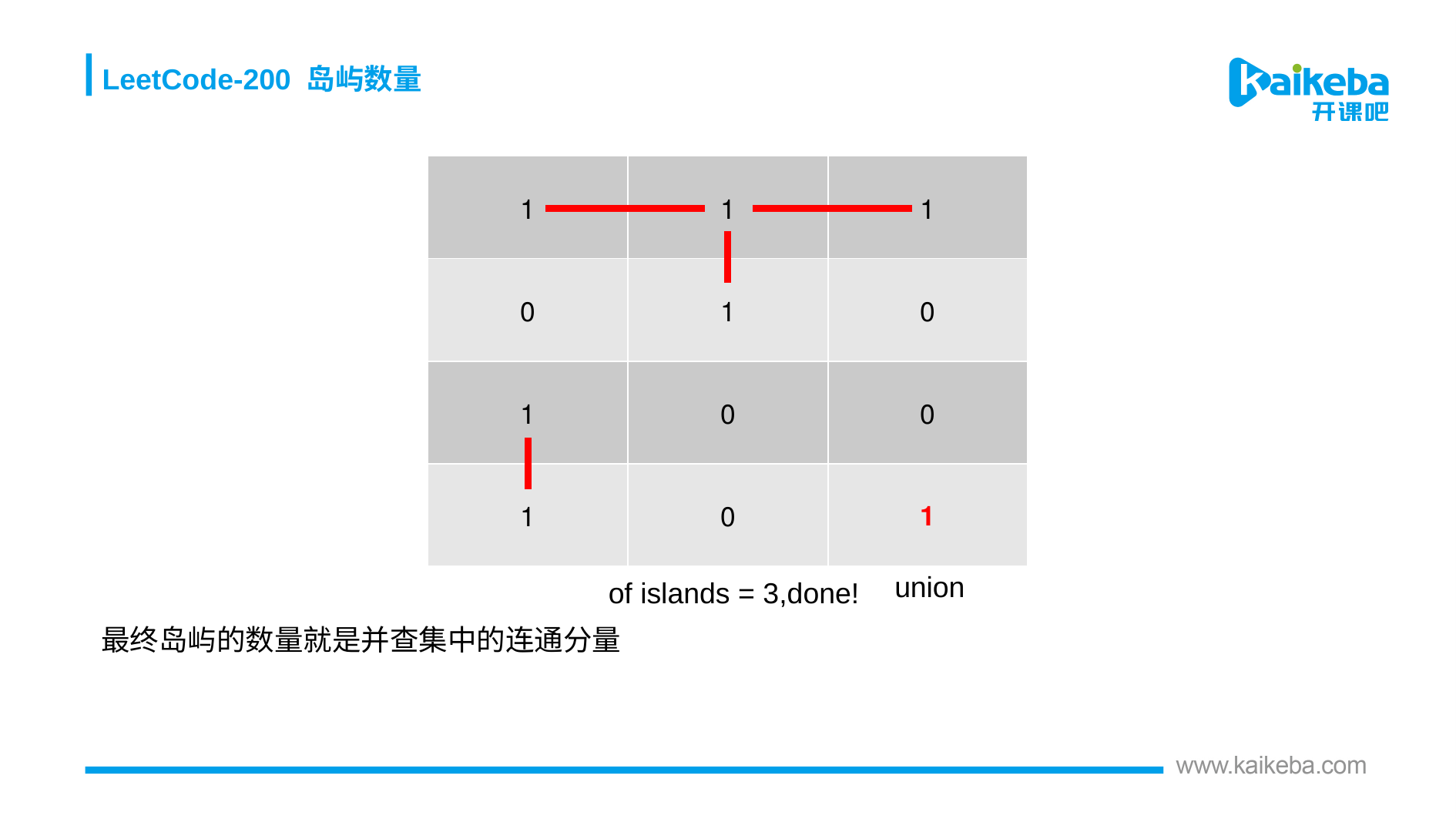

LeetCode-200 岛屿数量
| 1 | 1 | 1 |
| --- | --- | --- |
| 0 | 1 | 0 |
| 1 | 0 | 0 |
| 1 | 0 | 1 |

union
 of islands = 3,done!
最终岛屿的数量就是并查集中的连通分量